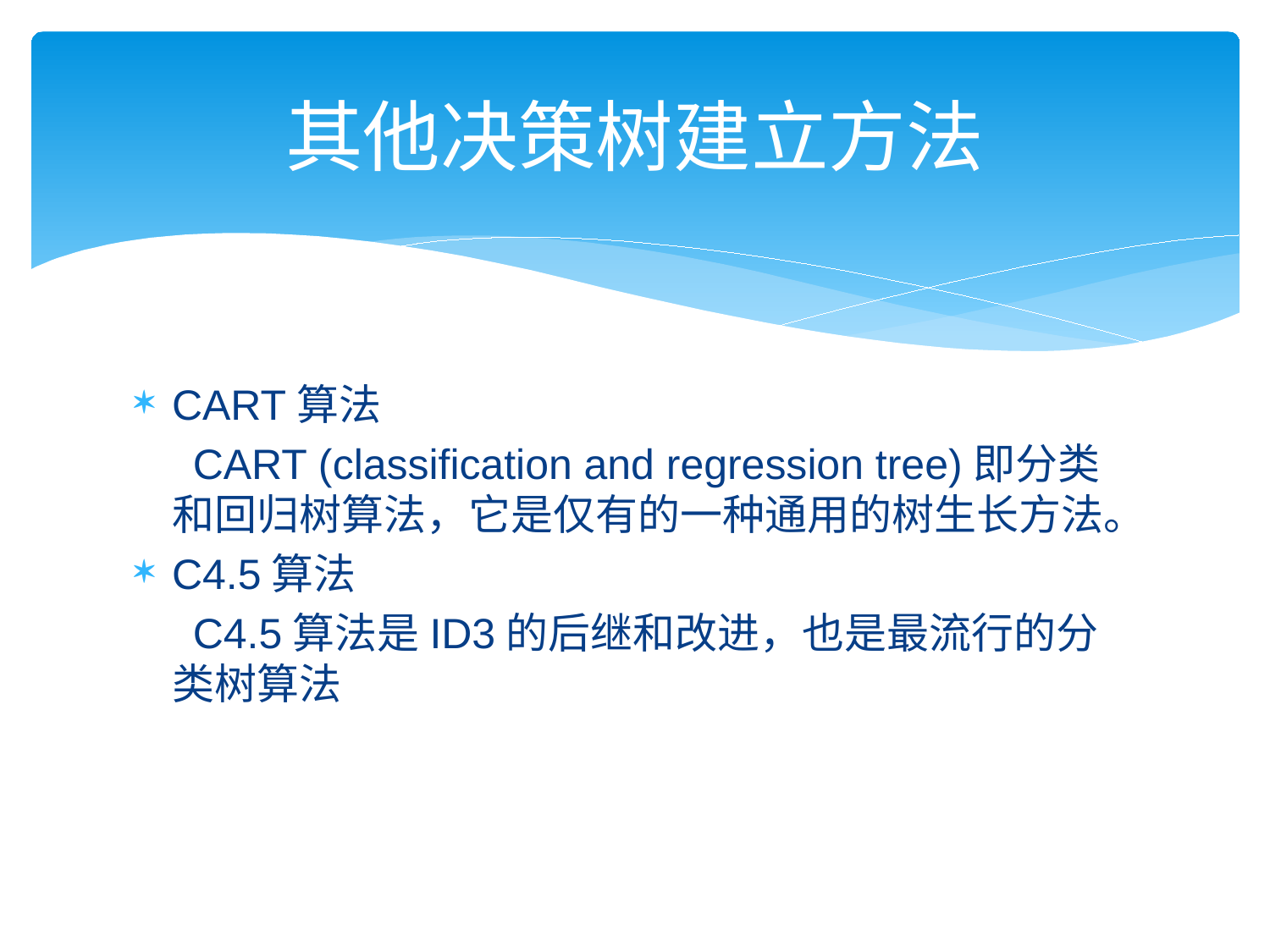

# 其他决策树建立方法
CART算法
     CART (classification and regression tree)即分类和回归树算法，它是仅有的一种通用的树生长方法。
C4.5算法
     C4.5算法是ID3的后继和改进，也是最流行的分类树算法